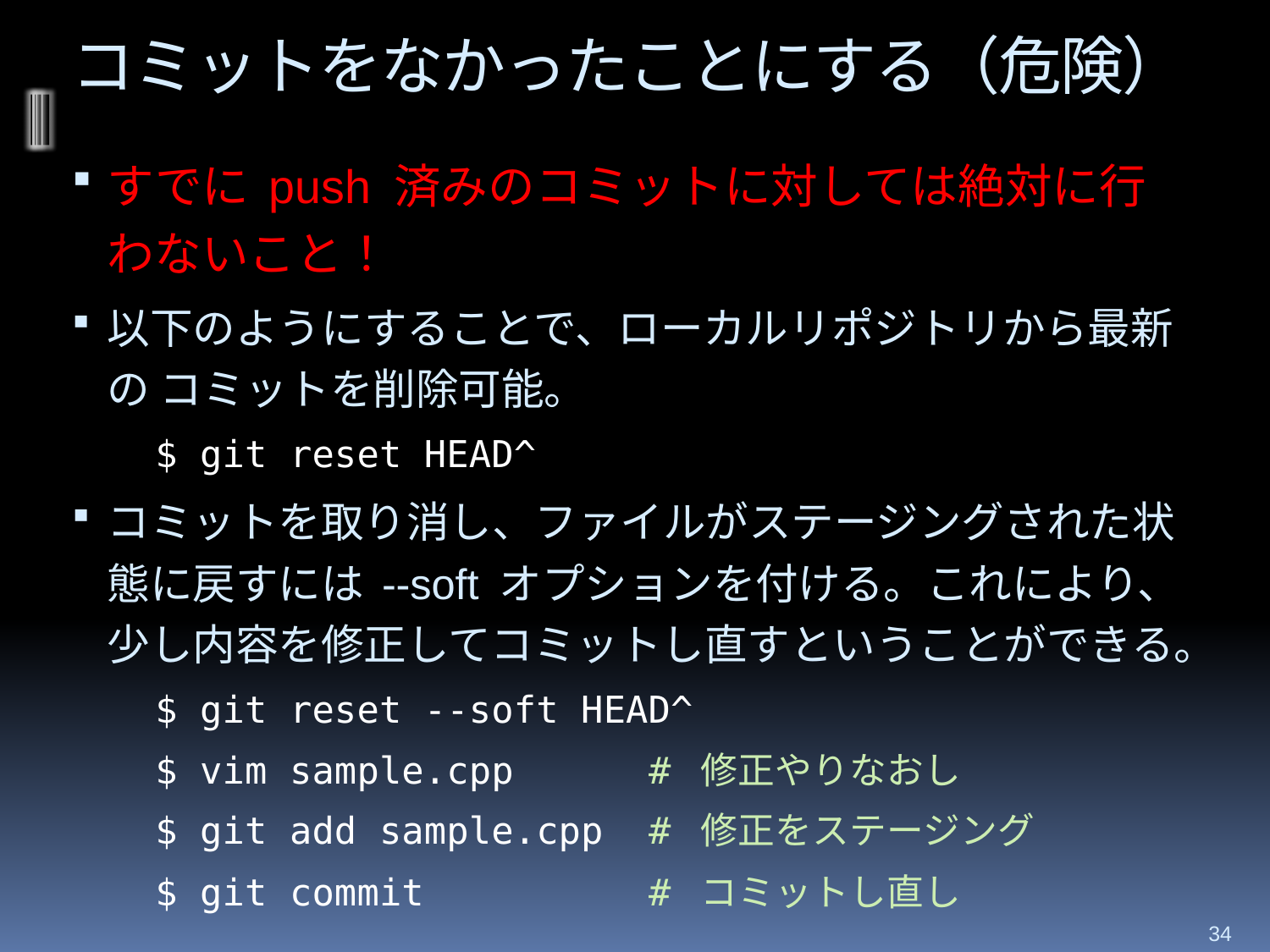

# コミットをなかったことにする（危険）
すでに push 済みのコミットに対しては絶対に行わないこと！
以下のようにすることで、ローカルリポジトリから最新の コミットを削除可能。
	$ git reset HEAD^
コミットを取り消し、ファイルがステージングされた状態に戻すには --soft オプションを付ける。これにより、少し内容を修正してコミットし直すということができる。
	$ git reset --soft HEAD^
	$ vim sample.cpp      # 修正やりなおし
	$ git add sample.cpp  # 修正をステージング
	$ git commit          # コミットし直し
34